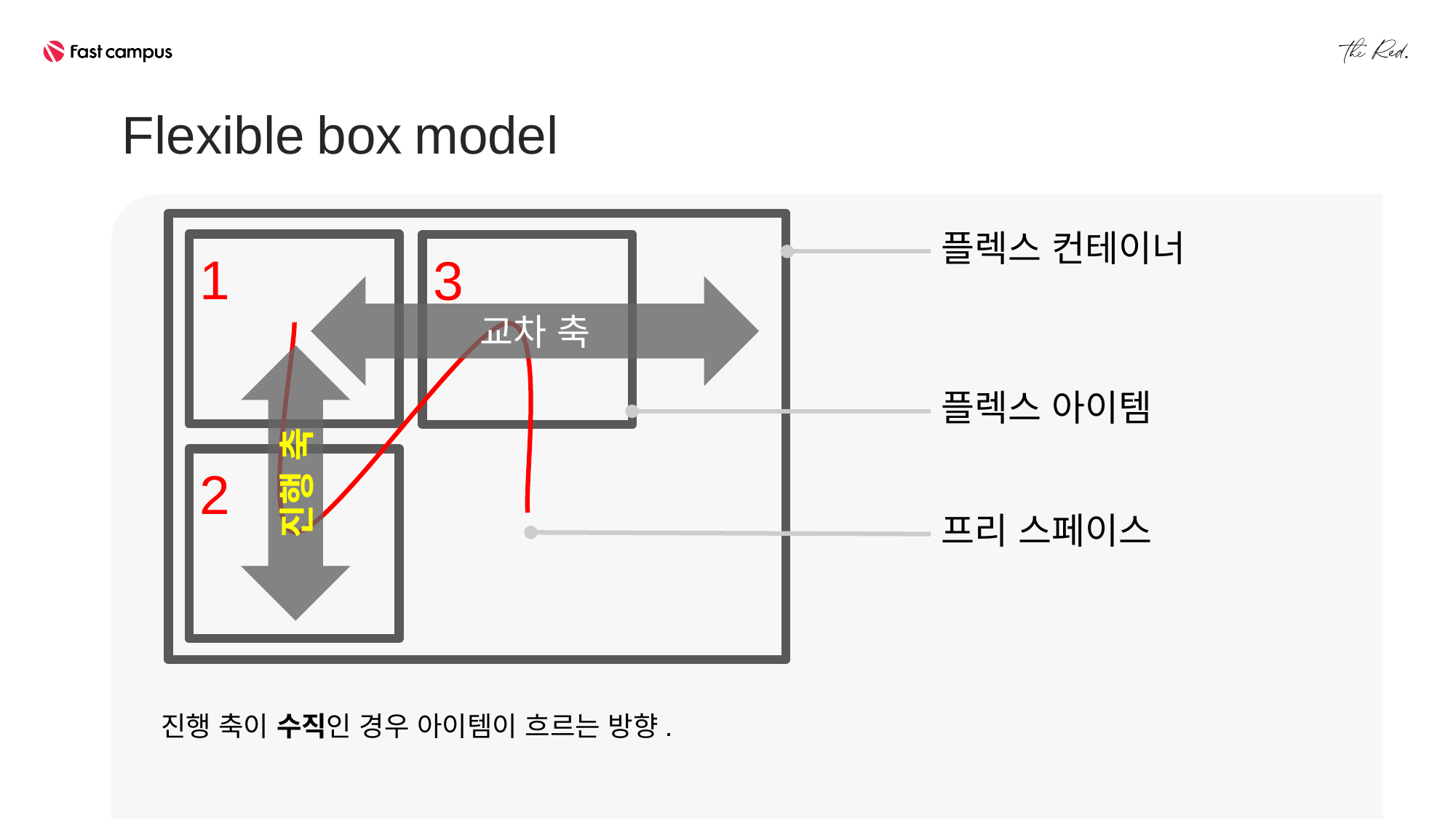

Flexible box model

플렉스 컨테이너
1
3
교차 축

플렉스 아이템
진행 축
2
프리 스페이스
진행 축이 수직인 경우 아이템이 흐르는 방향.